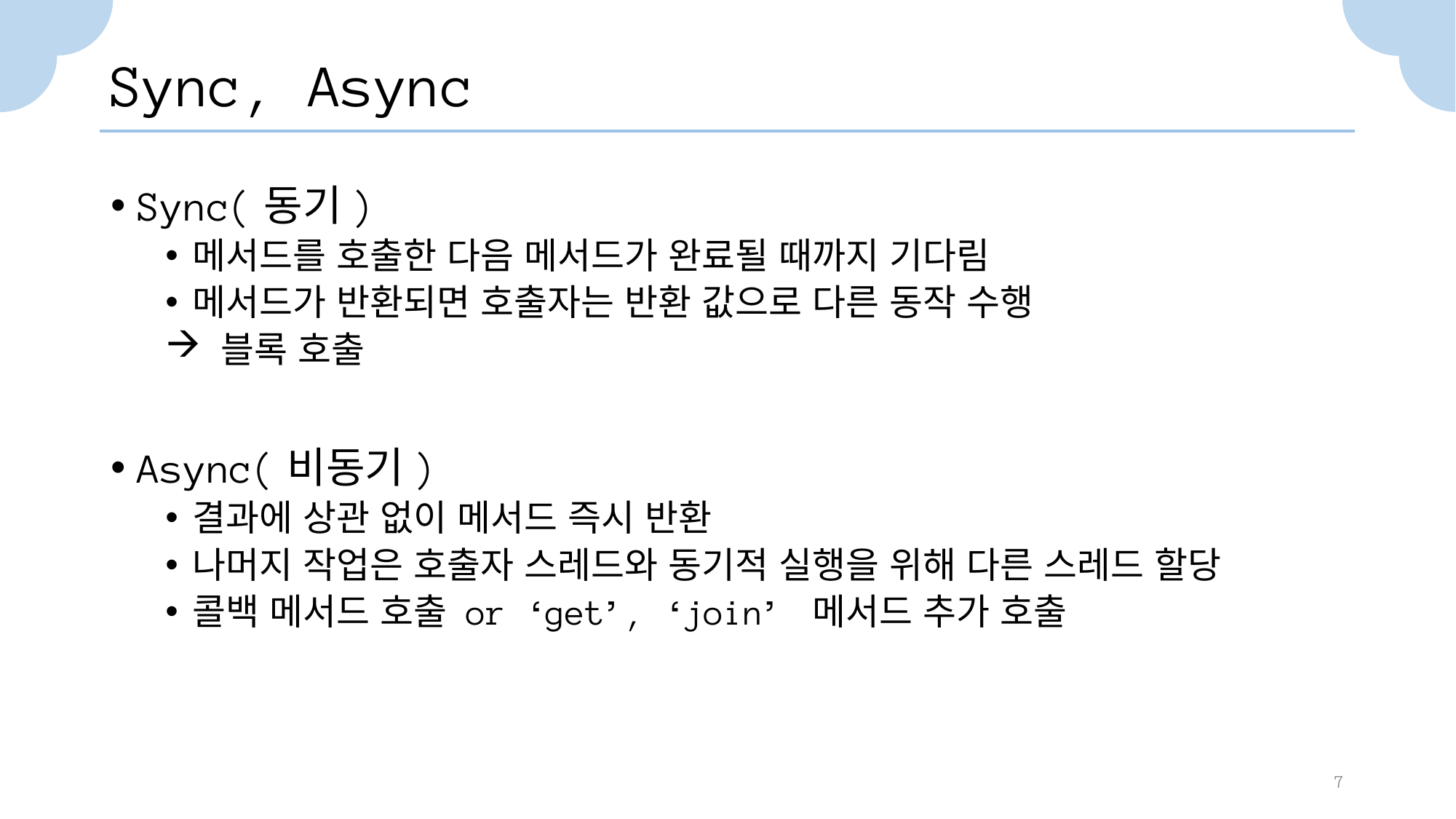

# Sync, Async
Sync(동기)
메서드를 호출한 다음 메서드가 완료될 때까지 기다림
메서드가 반환되면 호출자는 반환 값으로 다른 동작 수행
 블록 호출

Async(비동기)
결과에 상관 없이 메서드 즉시 반환
나머지 작업은 호출자 스레드와 동기적 실행을 위해 다른 스레드 할당
콜백 메서드 호출 or ‘get’, ‘join’ 메서드 추가 호출
7